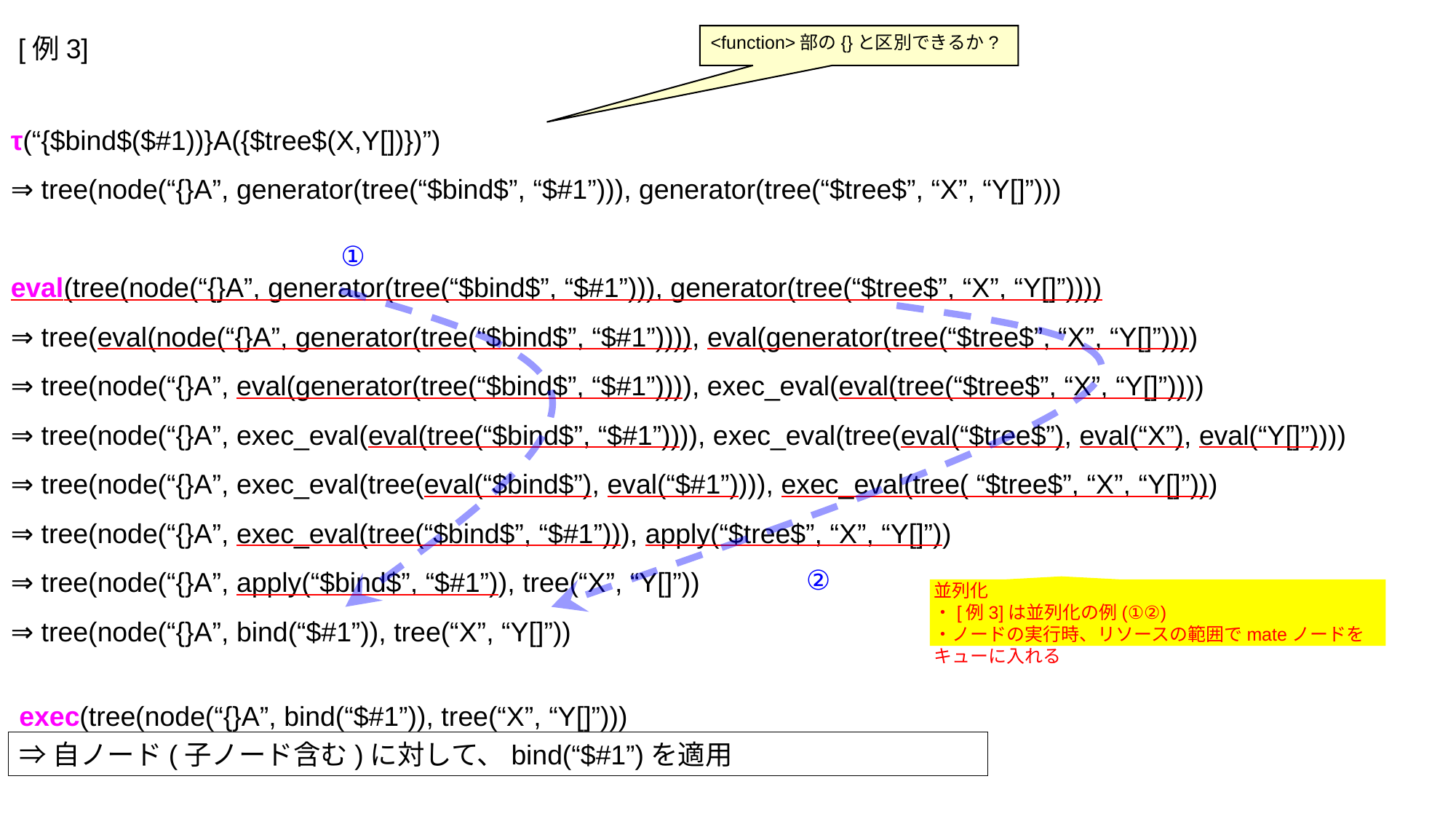

[例3]
<function>部の{}と区別できるか?
τ(“{$bind$($#1))}A({$tree$(X,Y[])})”)
⇒ tree(node(“{}A”, generator(tree(“$bind$”, “$#1”))), generator(tree(“$tree$”, “X”, “Y[]”)))

eval(tree(node(“{}A”, generator(tree(“$bind$”, “$#1”))), generator(tree(“$tree$”, “X”, “Y[]”))))
⇒ tree(eval(node(“{}A”, generator(tree(“$bind$”, “$#1”)))), eval(generator(tree(“$tree$”, “X”, “Y[]”))))
⇒ tree(node(“{}A”, eval(generator(tree(“$bind$”, “$#1”)))), exec_eval(eval(tree(“$tree$”, “X”, “Y[]”))))
⇒ tree(node(“{}A”, exec_eval(eval(tree(“$bind$”, “$#1”)))), exec_eval(tree(eval(“$tree$”), eval(“X”), eval(“Y[]”))))
⇒ tree(node(“{}A”, exec_eval(tree(eval(“$bind$”), eval(“$#1”)))), exec_eval(tree( “$tree$”, “X”, “Y[]”)))
⇒ tree(node(“{}A”, exec_eval(tree(“$bind$”, “$#1”))), apply(“$tree$”, “X”, “Y[]”))
⇒ tree(node(“{}A”, apply(“$bind$”, “$#1”)), tree(“X”, “Y[]”))
⇒ tree(node(“{}A”, bind(“$#1”)), tree(“X”, “Y[]”))
①

②
並列化
・[例3]は並列化の例(①②)
・ノードの実行時、リソースの範囲でmateノードをキューに入れる

exec(tree(node(“{}A”, bind(“$#1”)), tree(“X”, “Y[]”)))
⇒自ノード(子ノード含む)に対して、bind(“$#1”)を適用